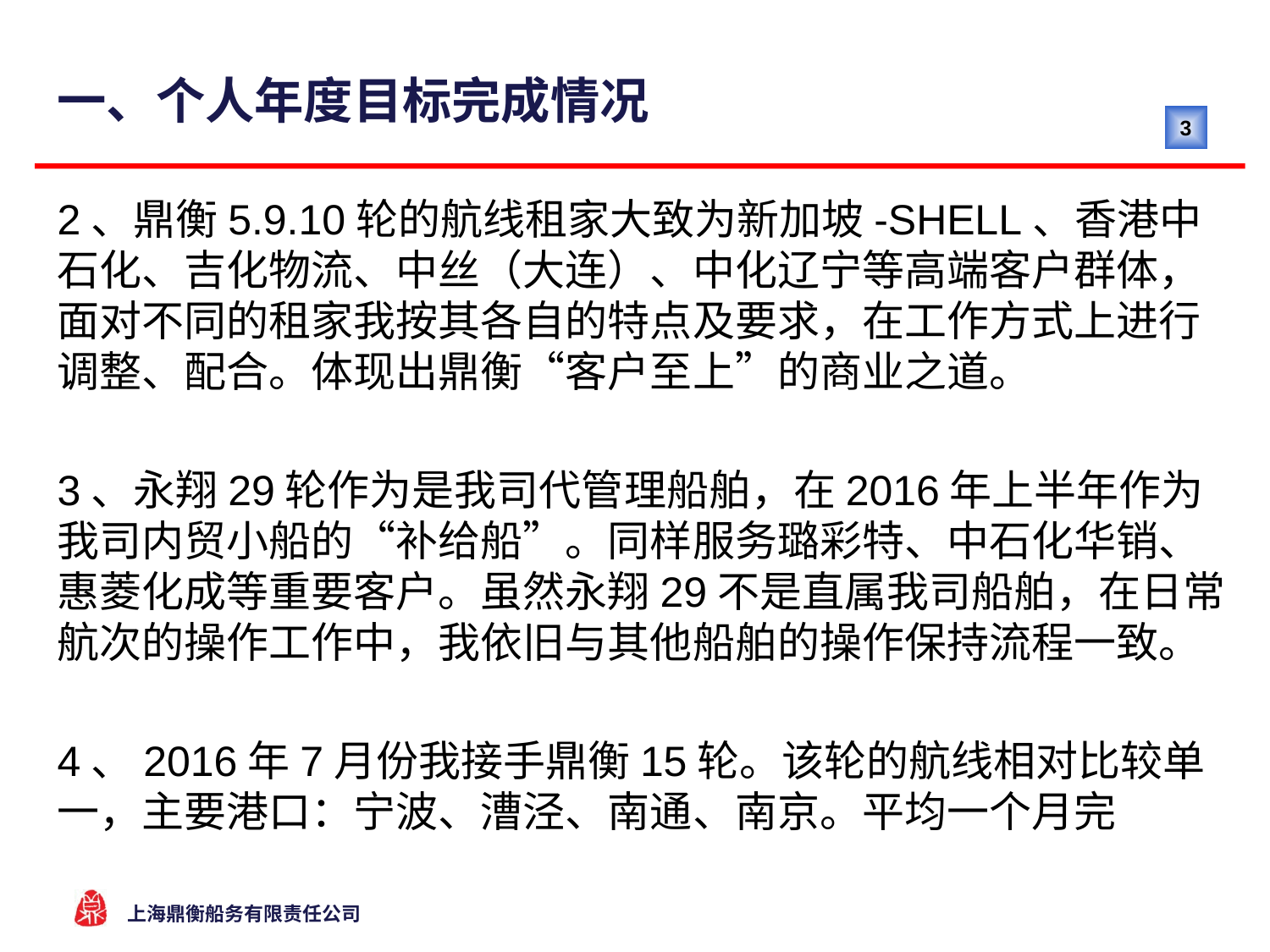

# 一、个人年度目标完成情况
2、鼎衡5.9.10轮的航线租家大致为新加坡-SHELL、香港中石化、吉化物流、中丝（大连）、中化辽宁等高端客户群体，面对不同的租家我按其各自的特点及要求，在工作方式上进行调整、配合。体现出鼎衡“客户至上”的商业之道。

3、永翔29轮作为是我司代管理船舶，在2016年上半年作为我司内贸小船的“补给船”。同样服务璐彩特、中石化华销、惠菱化成等重要客户。虽然永翔29不是直属我司船舶，在日常航次的操作工作中，我依旧与其他船舶的操作保持流程一致。

4、2016年7月份我接手鼎衡15轮。该轮的航线相对比较单一，主要港口：宁波、漕泾、南通、南京。平均一个月完